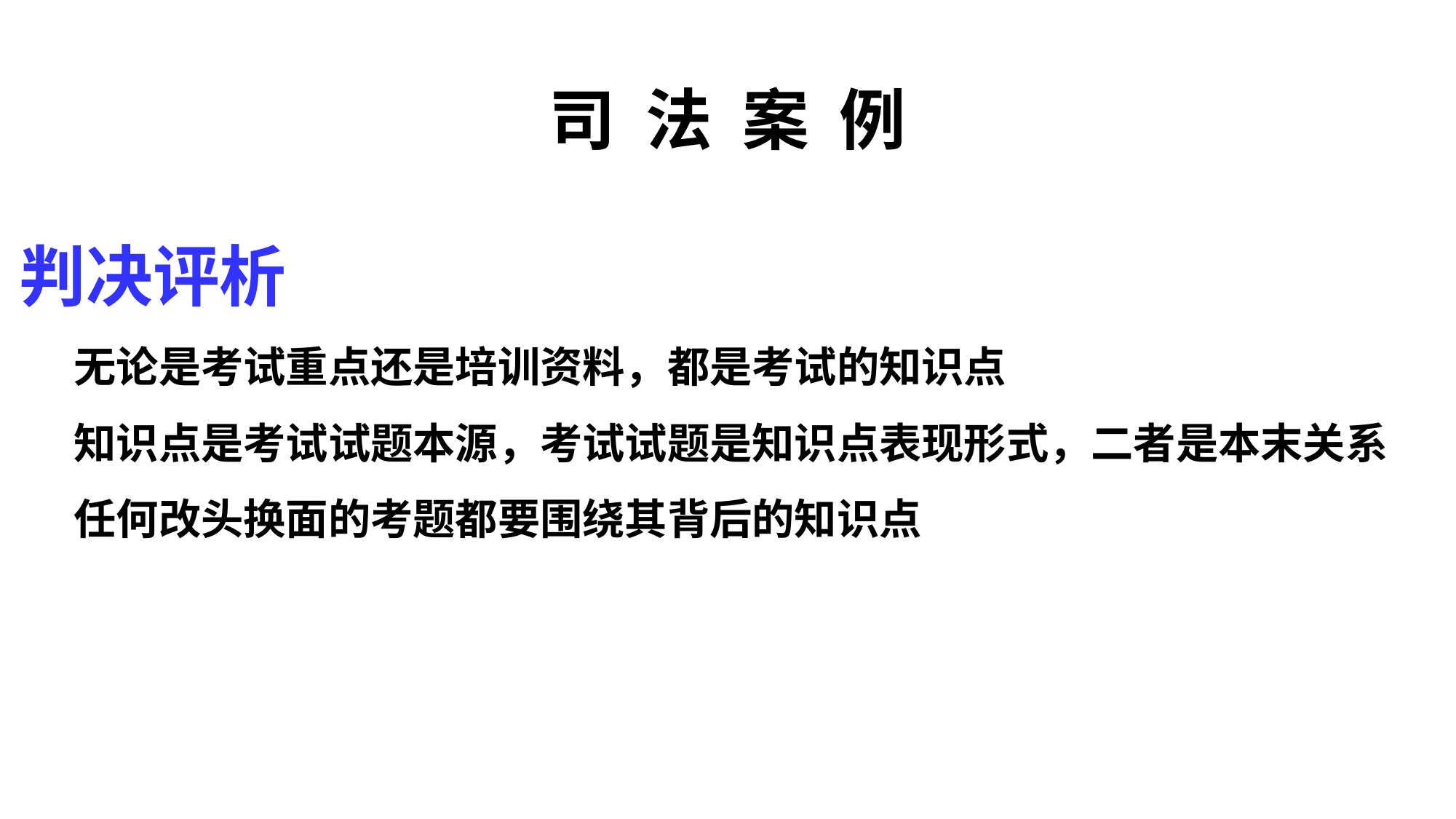

# 司  法  案  例
判决评析
无论是考试重点还是培训资料，都是考试的知识点
知识点是考试试题本源，考试试题是知识点表现形式，二者是本末关系
任何改头换面的考题都要围绕其背后的知识点